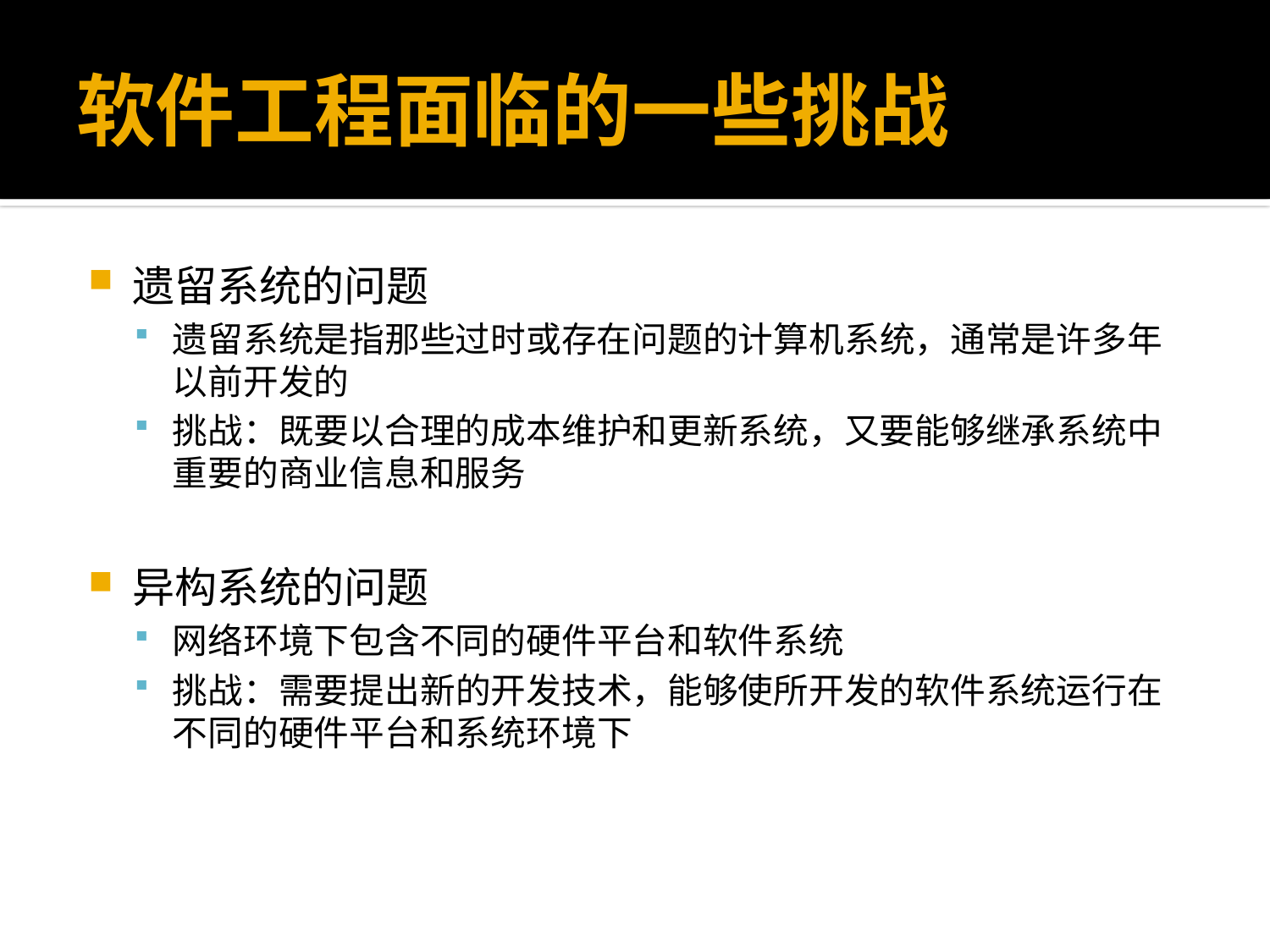

# 软件工程面临的一些挑战
遗留系统的问题
遗留系统是指那些过时或存在问题的计算机系统，通常是许多年以前开发的
挑战：既要以合理的成本维护和更新系统，又要能够继承系统中重要的商业信息和服务

异构系统的问题
网络环境下包含不同的硬件平台和软件系统
挑战：需要提出新的开发技术，能够使所开发的软件系统运行在不同的硬件平台和系统环境下